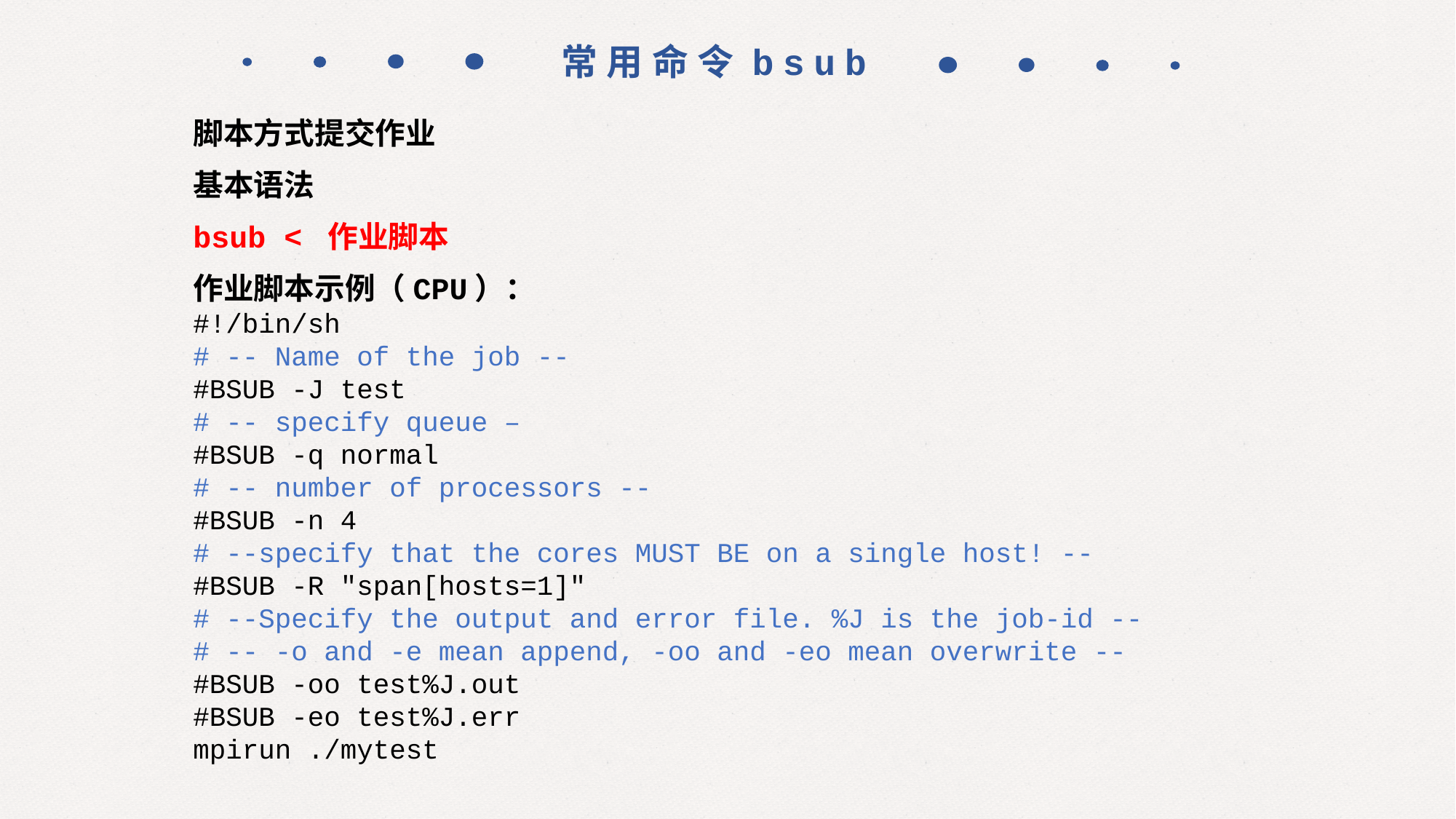

常用命令bsub

脚本方式提交作业
基本语法
bsub < 作业脚本
作业脚本示例（CPU）：
#!/bin/sh
# -- Name of the job --
#BSUB -J test
# -- specify queue –
#BSUB -q normal
# -- number of processors --
#BSUB -n 4
# --specify that the cores MUST BE on a single host! --
#BSUB -R "span[hosts=1]"
# --Specify the output and error file. %J is the job-id --
# -- -o and -e mean append, -oo and -eo mean overwrite --
#BSUB -oo test%J.out
#BSUB -eo test%J.err
mpirun ./mytest